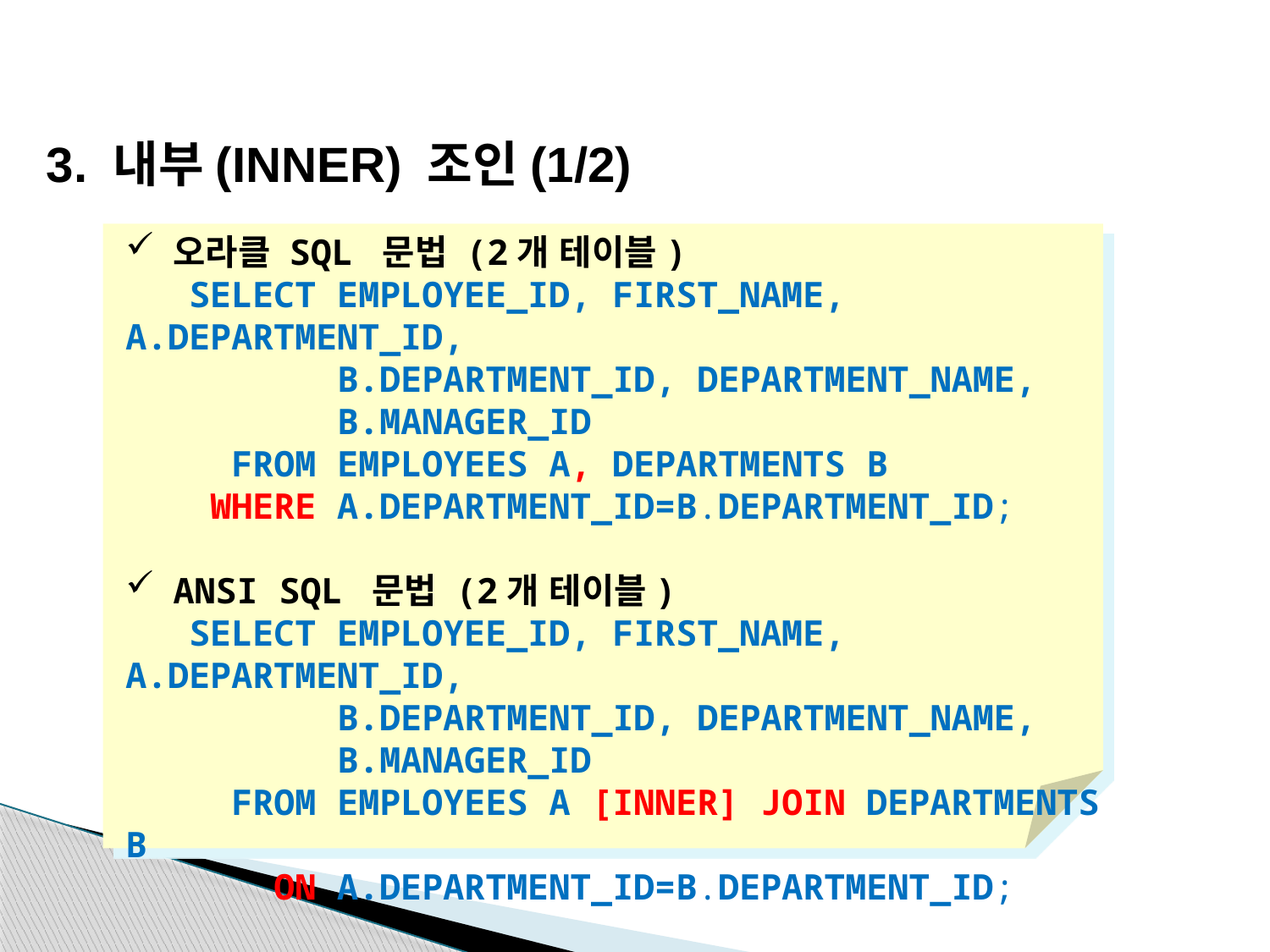

3. 내부(INNER) 조인(1/2)
오라클 SQL 문법 (2개 테이블)
   SELECT EMPLOYEE_ID, FIRST_NAME, A.DEPARTMENT_ID,
          B.DEPARTMENT_ID, DEPARTMENT_NAME,
          B.MANAGER_ID
     FROM EMPLOYEES A, DEPARTMENTS B
    WHERE A.DEPARTMENT_ID=B.DEPARTMENT_ID;

ANSI SQL 문법 (2개 테이블)
   SELECT EMPLOYEE_ID, FIRST_NAME, A.DEPARTMENT_ID,
          B.DEPARTMENT_ID, DEPARTMENT_NAME,
          B.MANAGER_ID
     FROM EMPLOYEES A [INNER] JOIN DEPARTMENTS B
       ON A.DEPARTMENT_ID=B.DEPARTMENT_ID;